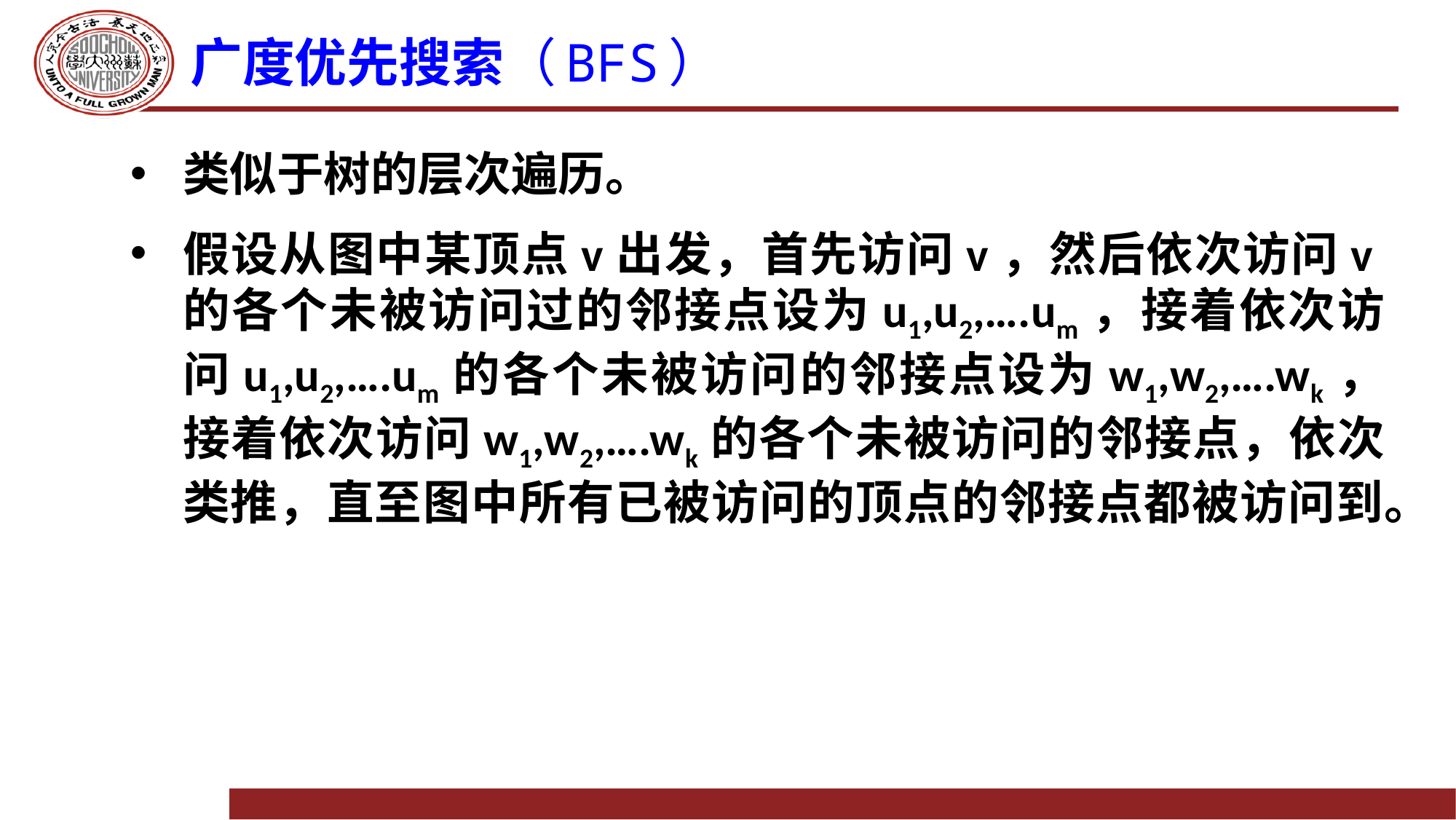

# 广度优先搜索（BFS）
类似于树的层次遍历。
假设从图中某顶点v出发，首先访问v，然后依次访问v的各个未被访问过的邻接点设为u1,u2,….um，接着依次访问u1,u2,….um的各个未被访问的邻接点设为w1,w2,….wk，接着依次访问w1,w2,….wk的各个未被访问的邻接点，依次类推，直至图中所有已被访问的顶点的邻接点都被访问到。